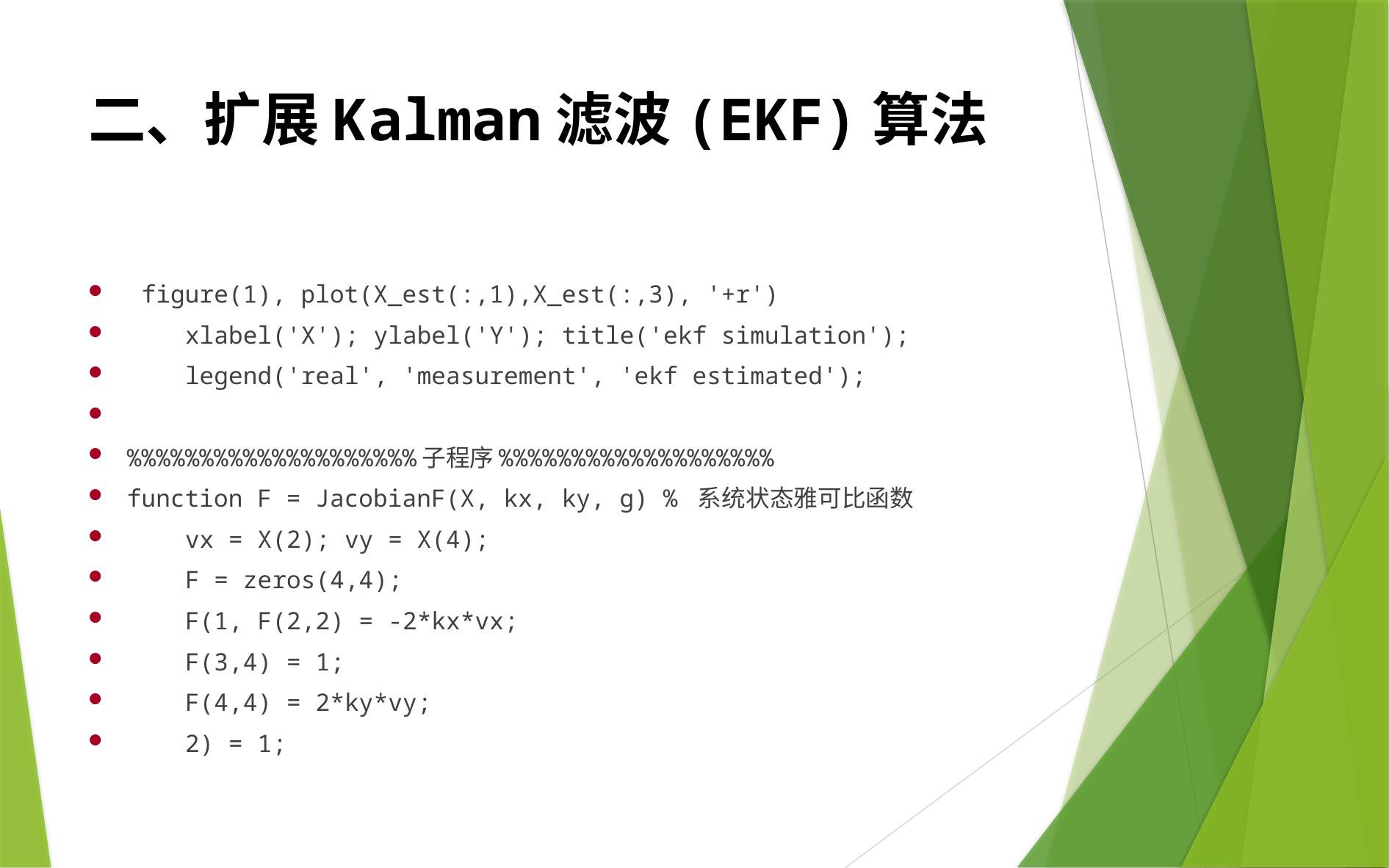

# 二、扩展Kalman滤波(EKF)算法
 figure(1), plot(X_est(:,1),X_est(:,3), '+r')
    xlabel('X'); ylabel('Y'); title('ekf simulation');
    legend('real', 'measurement', 'ekf estimated');

%%%%%%%%%%%%%%%%%%%%子程序%%%%%%%%%%%%%%%%%%%
function F = JacobianF(X, kx, ky, g) % 系统状态雅可比函数
    vx = X(2); vy = X(4);
    F = zeros(4,4);
    F(1, F(2,2) = -2*kx*vx;
    F(3,4) = 1;
    F(4,4) = 2*ky*vy;
    2) = 1;